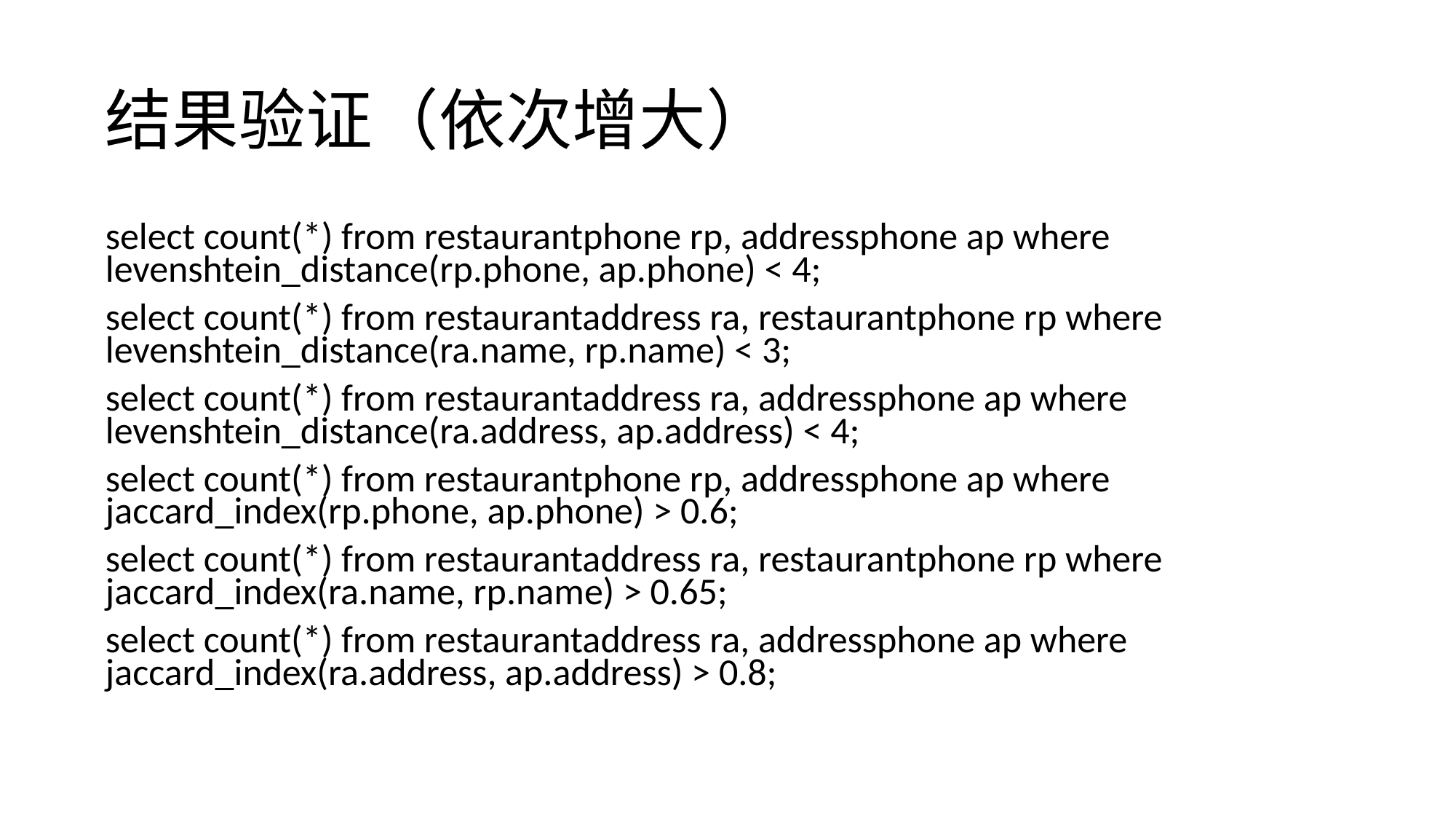

# 结果验证（依次增大）
select count(*) from restaurantphone rp, addressphone ap where levenshtein_distance(rp.phone, ap.phone) < 4;
select count(*) from restaurantaddress ra, restaurantphone rp where levenshtein_distance(ra.name, rp.name) < 3;
select count(*) from restaurantaddress ra, addressphone ap where levenshtein_distance(ra.address, ap.address) < 4;
select count(*) from restaurantphone rp, addressphone ap where jaccard_index(rp.phone, ap.phone) > 0.6;
select count(*) from restaurantaddress ra, restaurantphone rp where jaccard_index(ra.name, rp.name) > 0.65;
select count(*) from restaurantaddress ra, addressphone ap where jaccard_index(ra.address, ap.address) > 0.8;